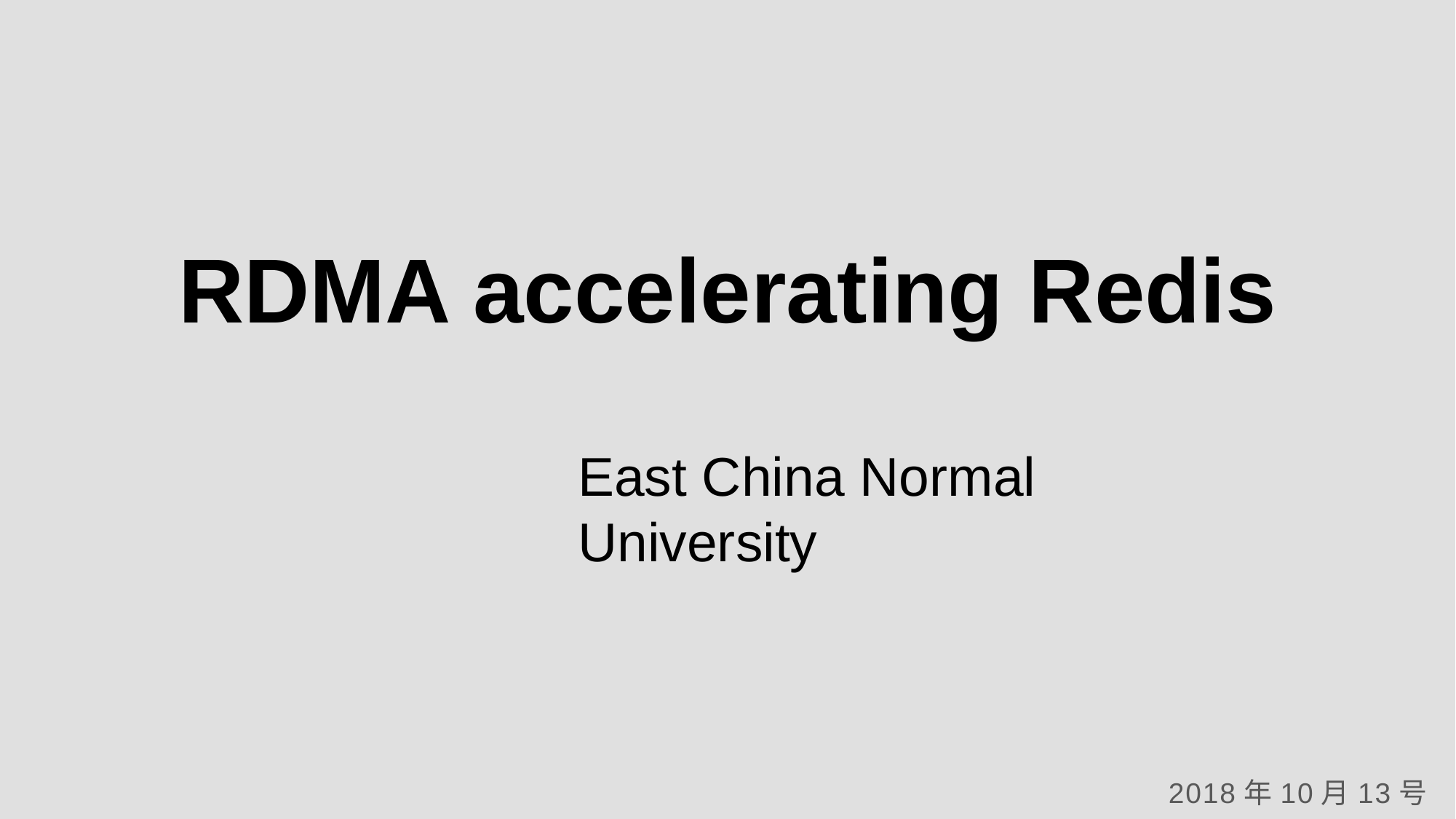

RDMA accelerating Redis
East China Normal University
2018年10月13号